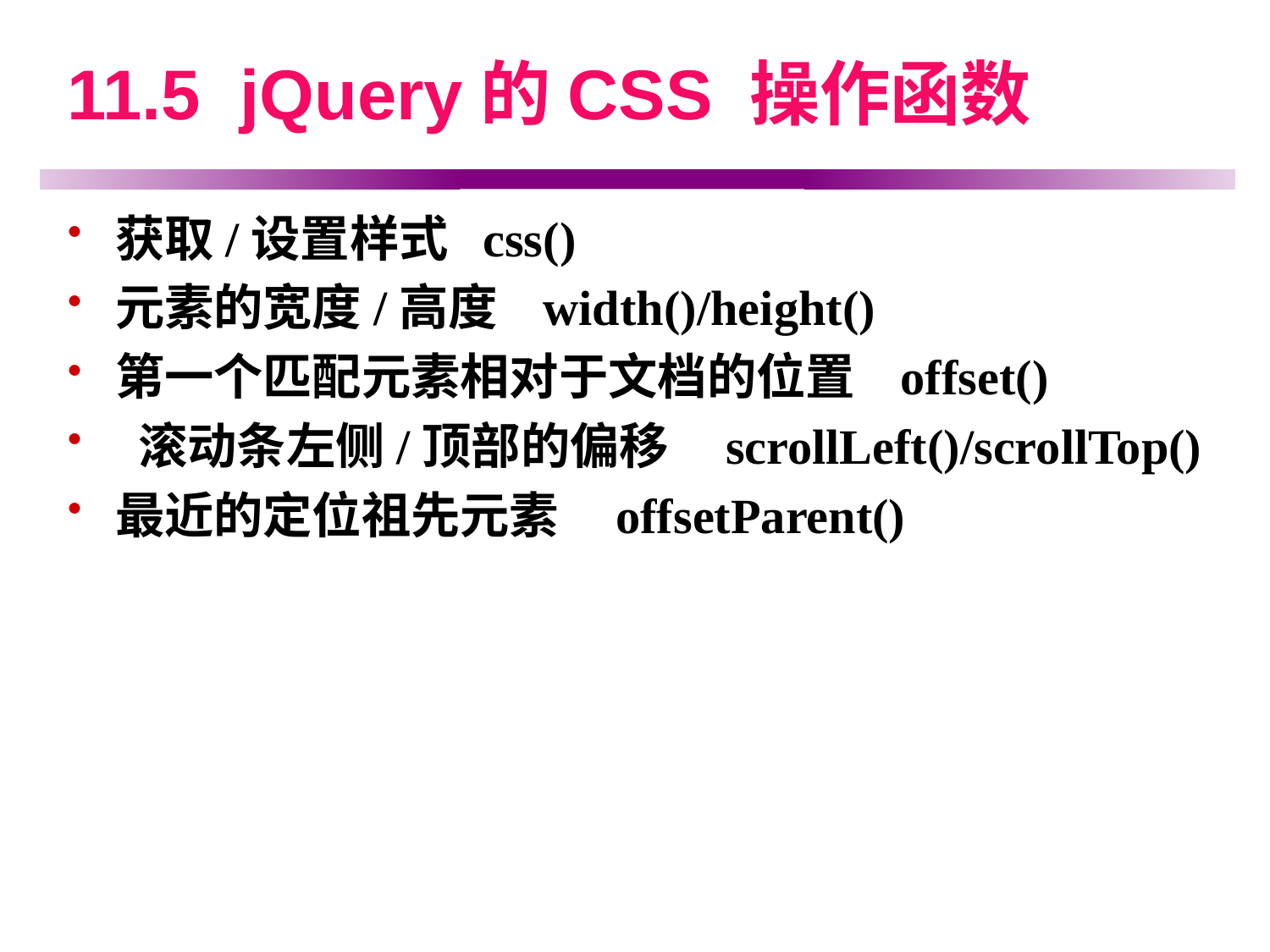

# 11.5  jQuery的CSS 操作函数
获取/设置样式  css()
元素的宽度/高度   width()/height()
第一个匹配元素相对于文档的位置   offset()
 滚动条左侧/顶部的偏移    scrollLeft()/scrollTop()
最近的定位祖先元素    offsetParent()